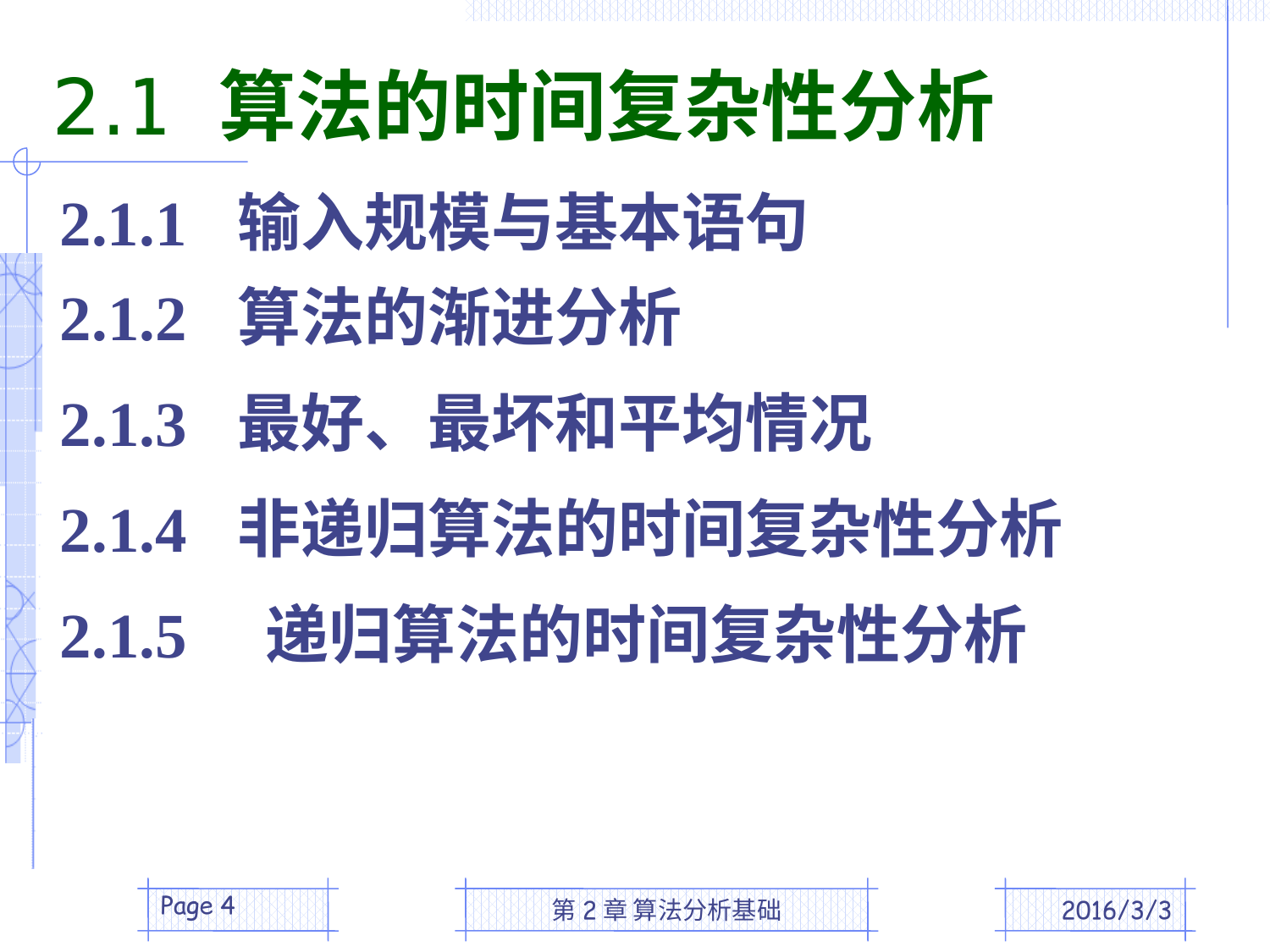

2.1 算法的时间复杂性分析
2.1.1  输入规模与基本语句
2.1.2  算法的渐进分析
2.1.3  最好、最坏和平均情况
2.1.4  非递归算法的时间复杂性分析
2.1.5    递归算法的时间复杂性分析
Page 4
第2章 算法分析基础
2016/3/3